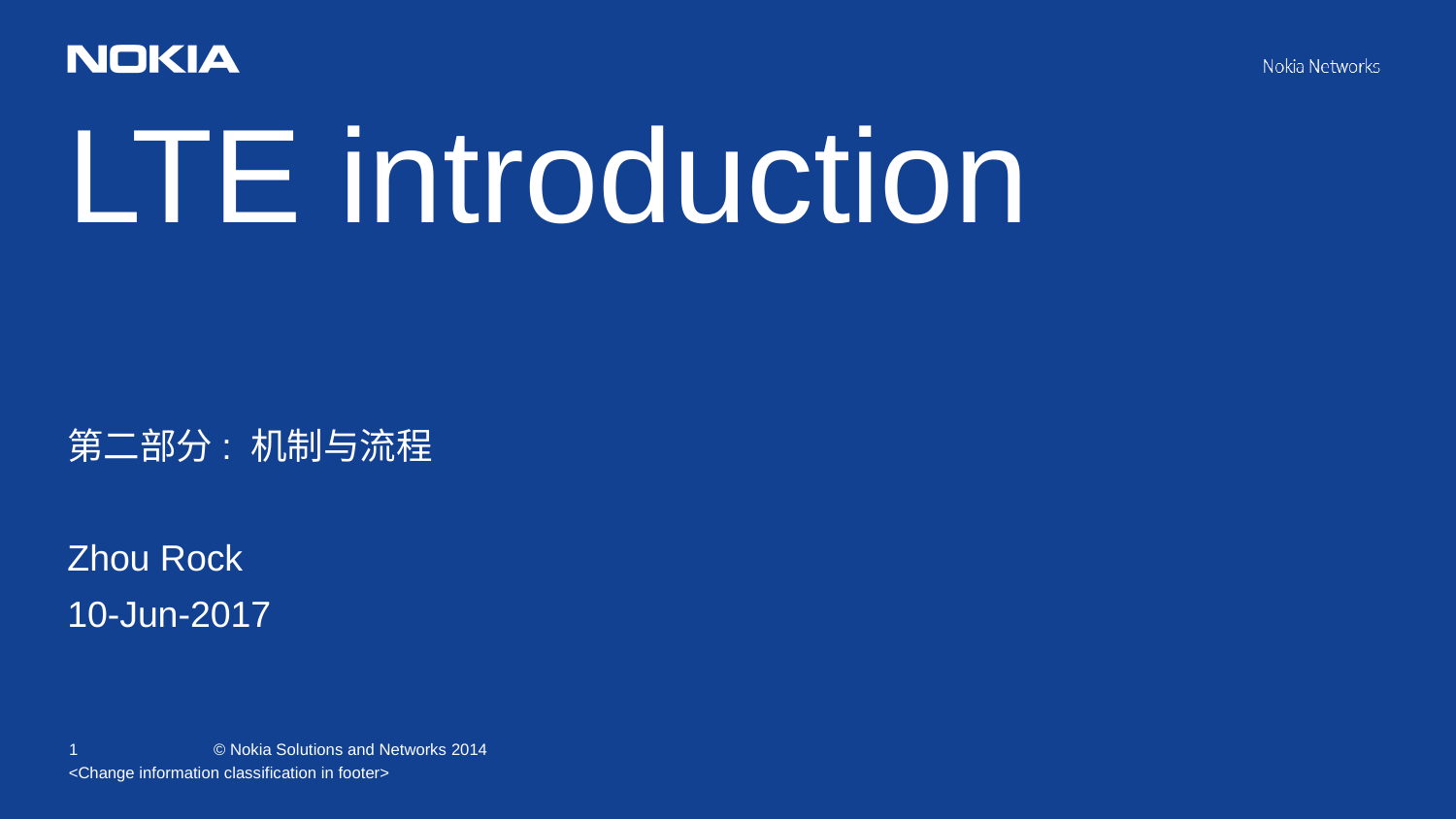

LTE introduction
第二部分: 机制与流程

Zhou Rock
10-Jun-2017
<Change information classification in footer>